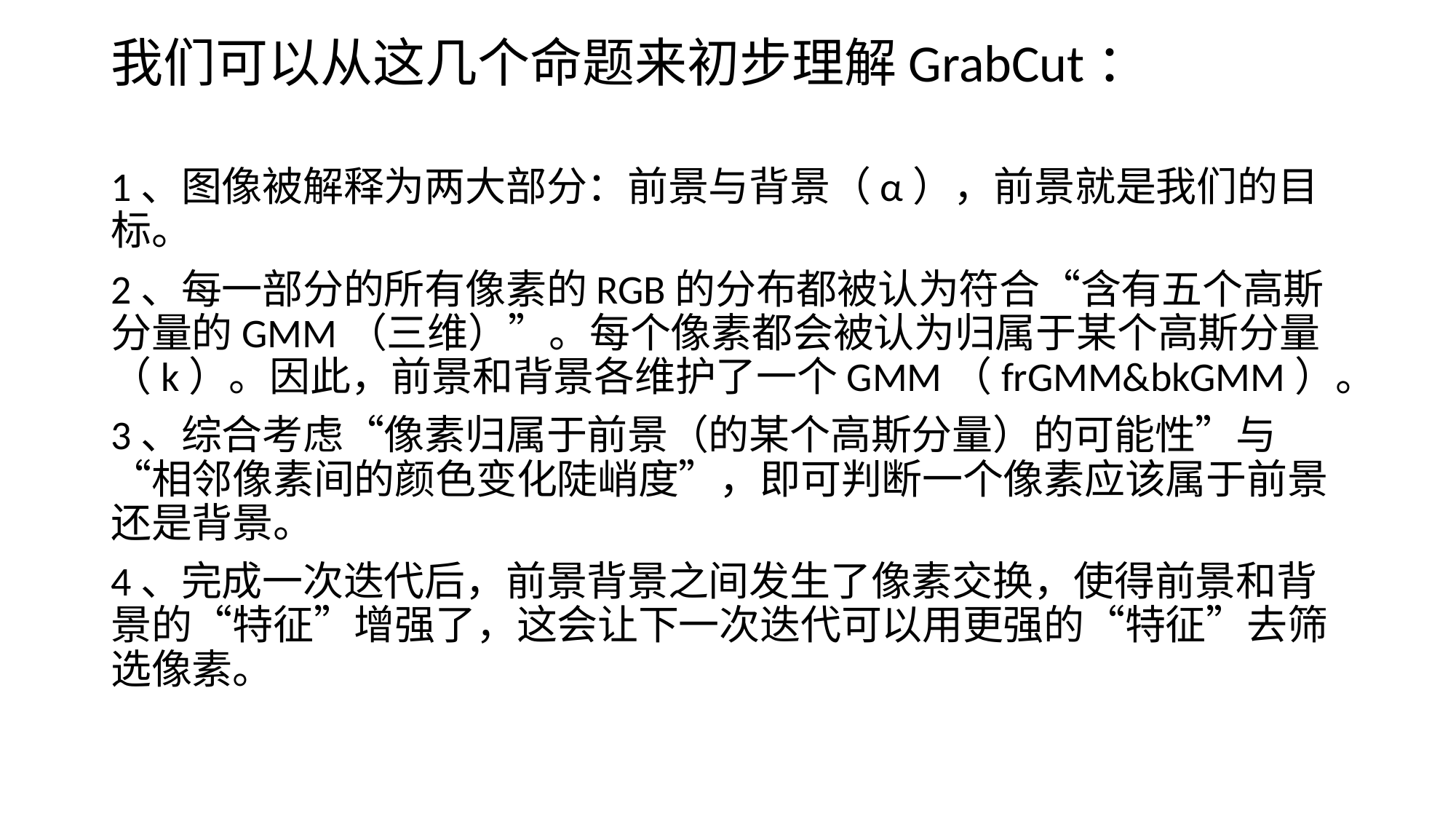

我们可以从这几个命题来初步理解GrabCut：

1、图像被解释为两大部分：前景与背景（α），前景就是我们的目标。
2、每一部分的所有像素的RGB的分布都被认为符合“含有五个高斯分量的GMM（三维）”。每个像素都会被认为归属于某个高斯分量（k）。因此，前景和背景各维护了一个GMM（frGMM&bkGMM）。
3、综合考虑“像素归属于前景（的某个高斯分量）的可能性”与“相邻像素间的颜色变化陡峭度”，即可判断一个像素应该属于前景还是背景。
4、完成一次迭代后，前景背景之间发生了像素交换，使得前景和背景的“特征”增强了，这会让下一次迭代可以用更强的“特征”去筛选像素。